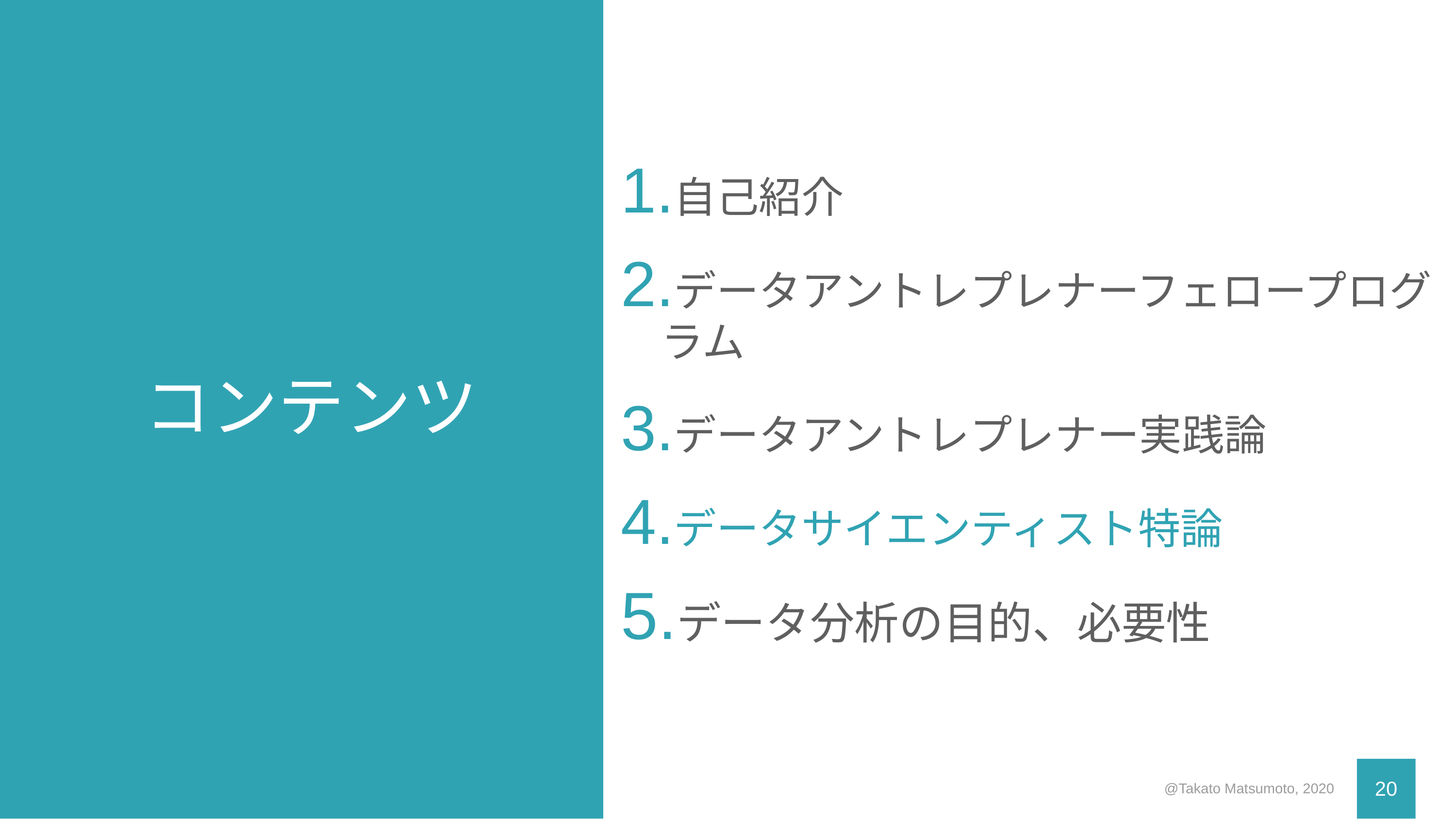

自己紹介
データアントレプレナーフェロープログラム
データアントレプレナー実践論
データサイエンティスト特論
データ分析の目的、必要性
# コンテンツ
@Takato Matsumoto, 2020
20